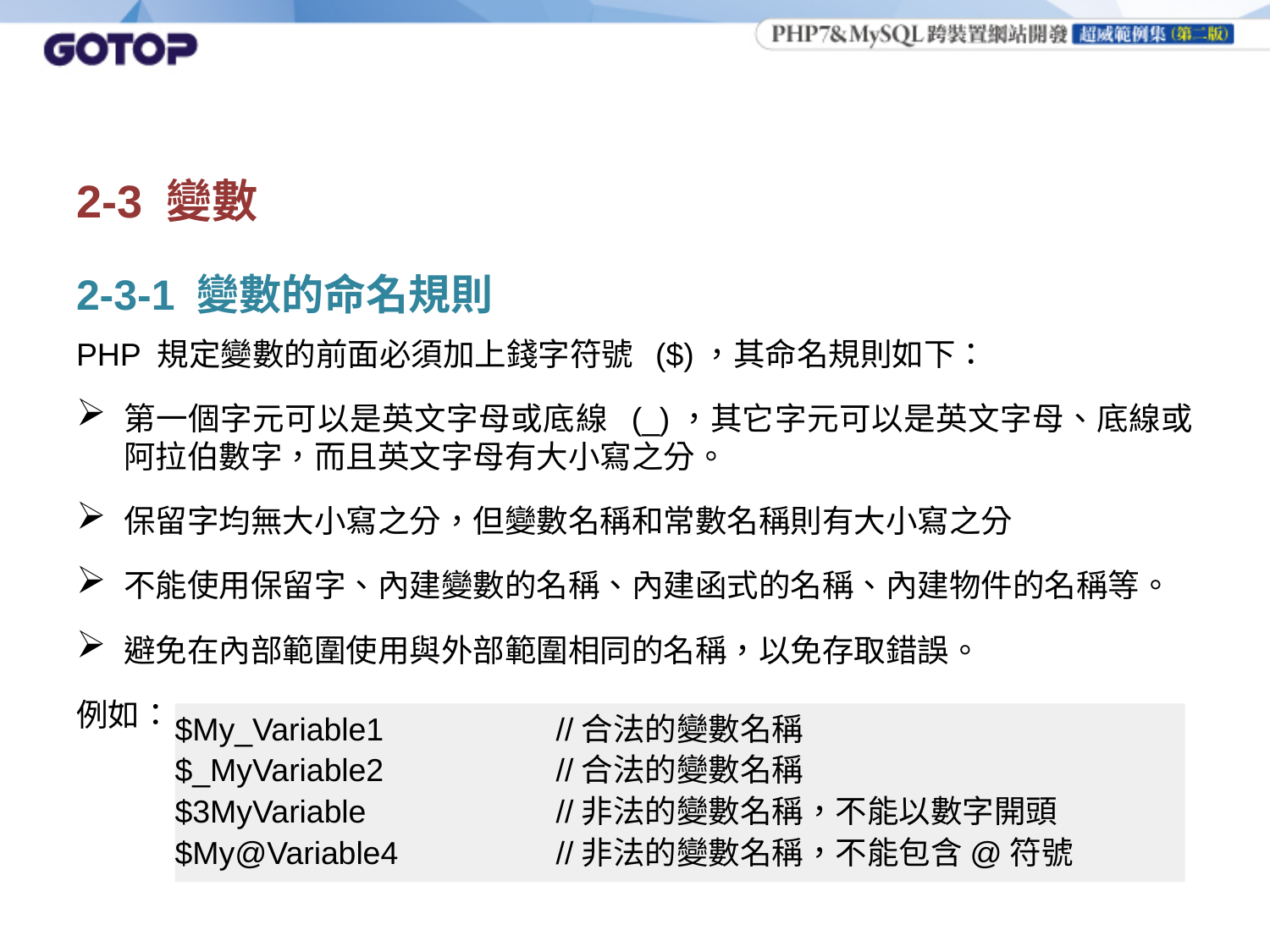

# 2-3 變數
2-3-1 變數的命名規則
PHP 規定變數的前面必須加上錢字符號  ($)，其命名規則如下：
第一個字元可以是英文字母或底線  (_)，其它字元可以是英文字母、底線或阿拉伯數字，而且英文字母有大小寫之分。
保留字均無大小寫之分，但變數名稱和常數名稱則有大小寫之分
不能使用保留字、內建變數的名稱、內建函式的名稱、內建物件的名稱等。
避免在內部範圍使用與外部範圍相同的名稱，以免存取錯誤。
例如：

$My_Variable1		//合法的變數名稱
$_MyVariable2		//合法的變數名稱
$3MyVariable		//非法的變數名稱，不能以數字開頭
$My@Variable4		//非法的變數名稱，不能包含@符號